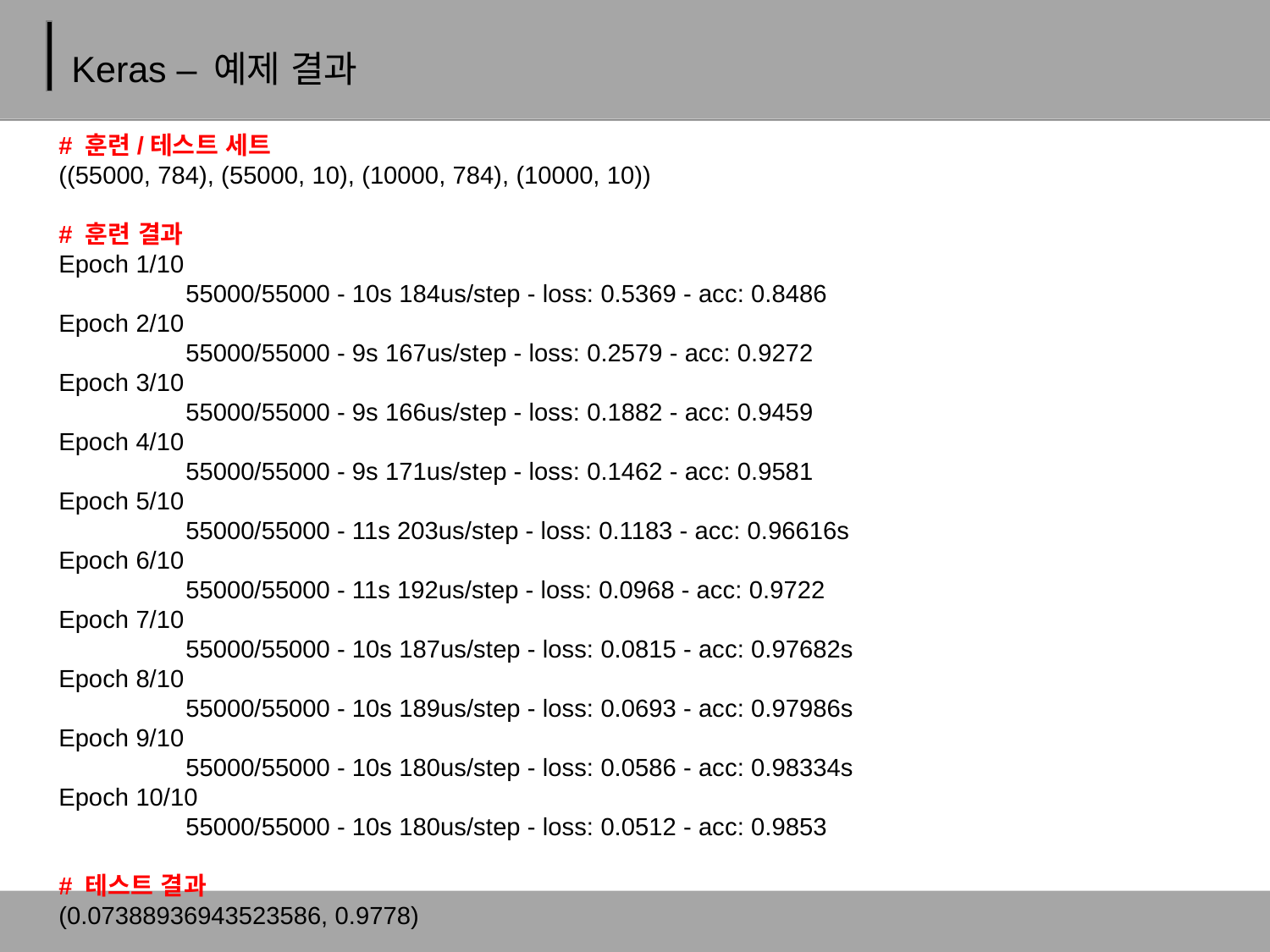

# Keras – 예제 결과
# 훈련/테스트 세트
((55000, 784), (55000, 10), (10000, 784), (10000, 10))

# 훈련 결과
Epoch 1/10
	55000/55000 - 10s 184us/step - loss: 0.5369 - acc: 0.8486
Epoch 2/10
	55000/55000 - 9s 167us/step - loss: 0.2579 - acc: 0.9272
Epoch 3/10
	55000/55000 - 9s 166us/step - loss: 0.1882 - acc: 0.9459
Epoch 4/10
	55000/55000 - 9s 171us/step - loss: 0.1462 - acc: 0.9581
Epoch 5/10
	55000/55000 - 11s 203us/step - loss: 0.1183 - acc: 0.96616s
Epoch 6/10
	55000/55000 - 11s 192us/step - loss: 0.0968 - acc: 0.9722
Epoch 7/10
	55000/55000 - 10s 187us/step - loss: 0.0815 - acc: 0.97682s
Epoch 8/10
	55000/55000 - 10s 189us/step - loss: 0.0693 - acc: 0.97986s
Epoch 9/10
	55000/55000 - 10s 180us/step - loss: 0.0586 - acc: 0.98334s
Epoch 10/10
	55000/55000 - 10s 180us/step - loss: 0.0512 - acc: 0.9853

# 테스트 결과
(0.07388936943523586, 0.9778)